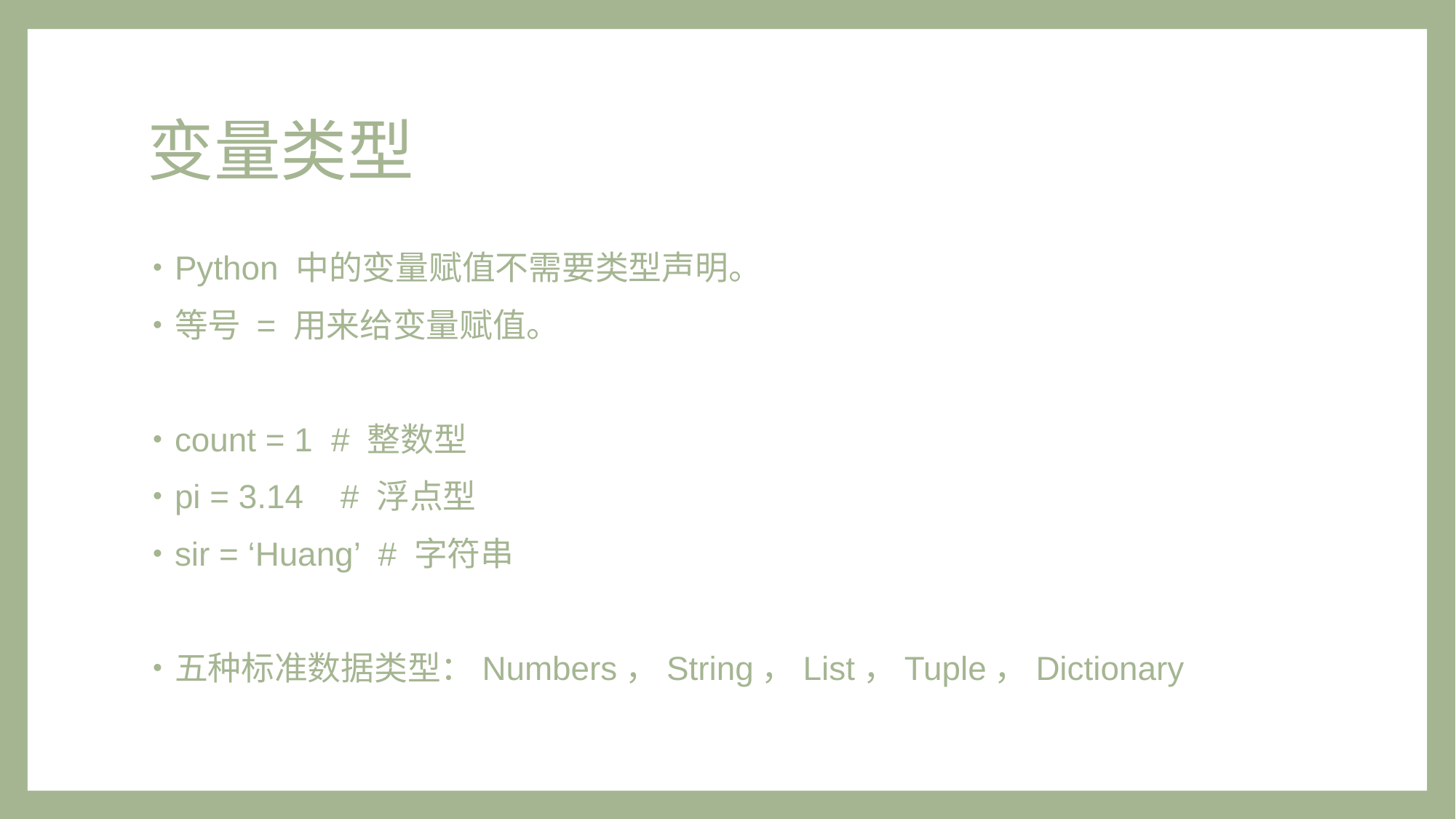

# 变量类型
Python 中的变量赋值不需要类型声明。
等号 = 用来给变量赋值。

count = 1  # 整数型
pi = 3.14    # 浮点型
sir = ‘Huang’  # 字符串

五种标准数据类型：Numbers，String，List，Tuple，Dictionary